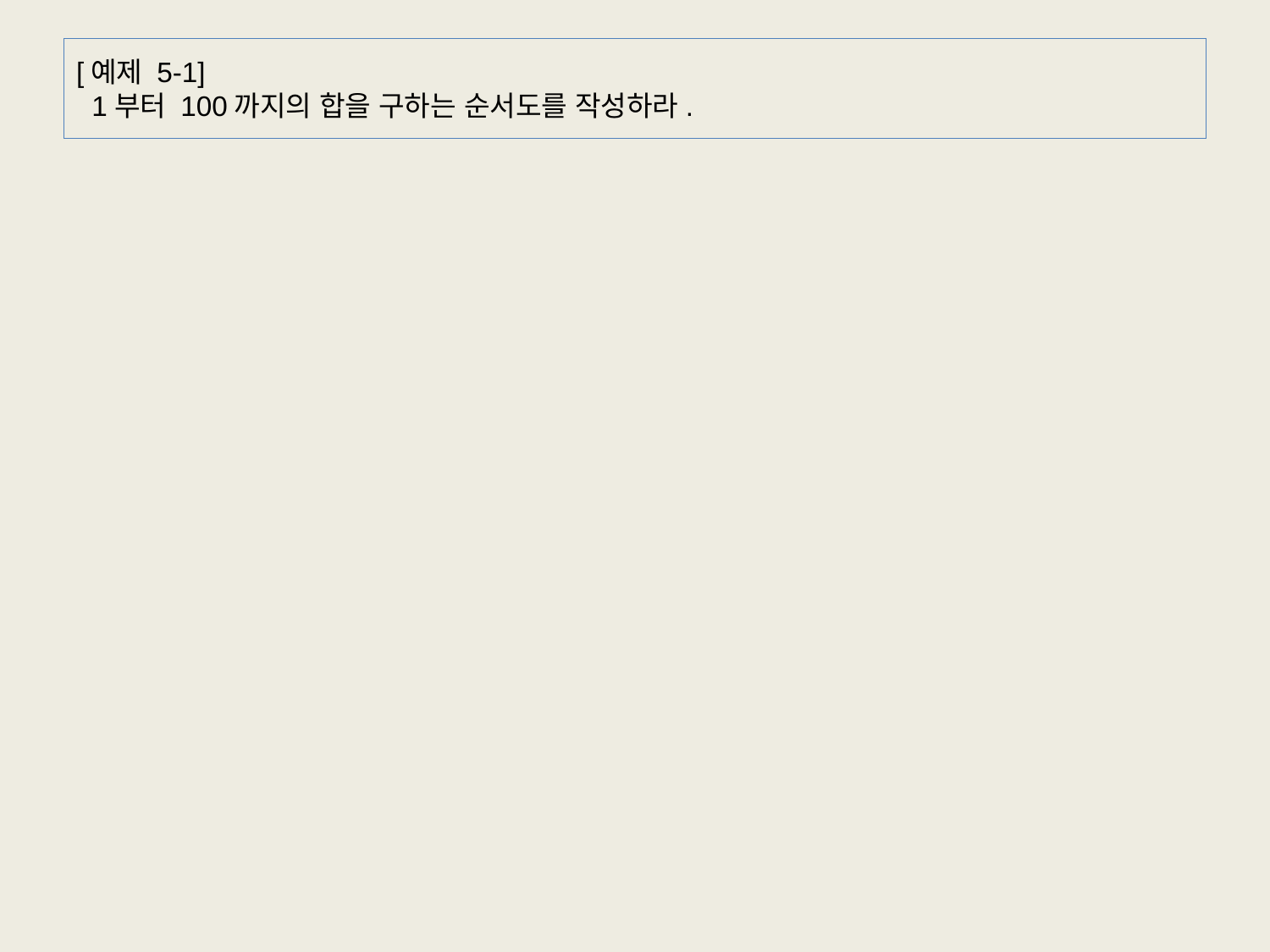

# [예제 5-1]   1부터 100까지의 합을 구하는 순서도를 작성하라.